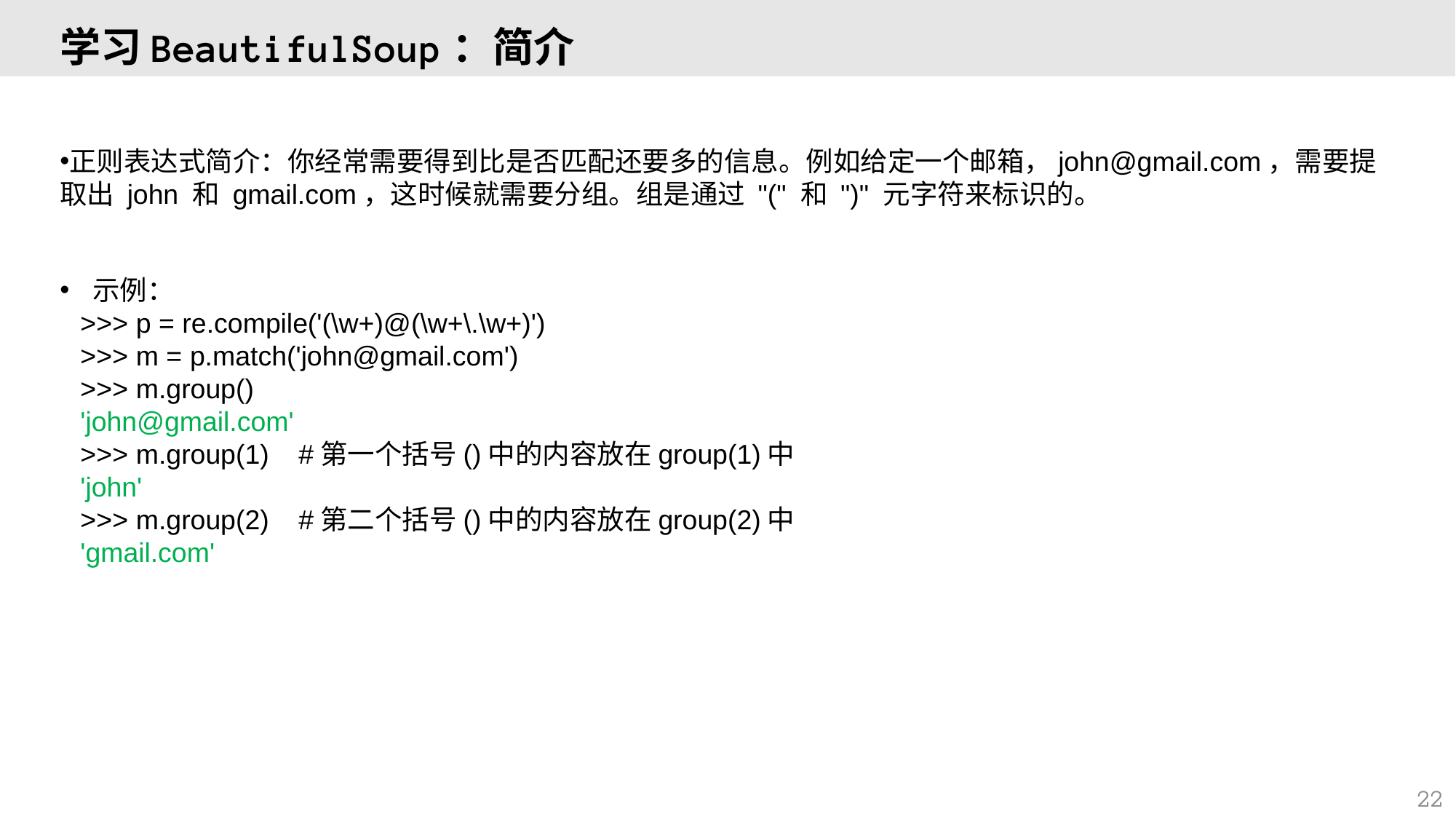

# 学习BeautifulSoup：简介

正则表达式简介：你经常需要得到比是否匹配还要多的信息。例如给定一个邮箱，john@gmail.com，需要提取出 john 和 gmail.com，这时候就需要分组。组是通过 "(" 和 ")" 元字符来标识的。

示例：
>>> p = re.compile('(\w+)@(\w+\.\w+)')
>>> m = p.match('john@gmail.com')
>>> m.group()
'john@gmail.com'
>>> m.group(1)	#第一个括号()中的内容放在group(1)中
'john'
>>> m.group(2)	#第二个括号()中的内容放在group(2)中
'gmail.com'

22